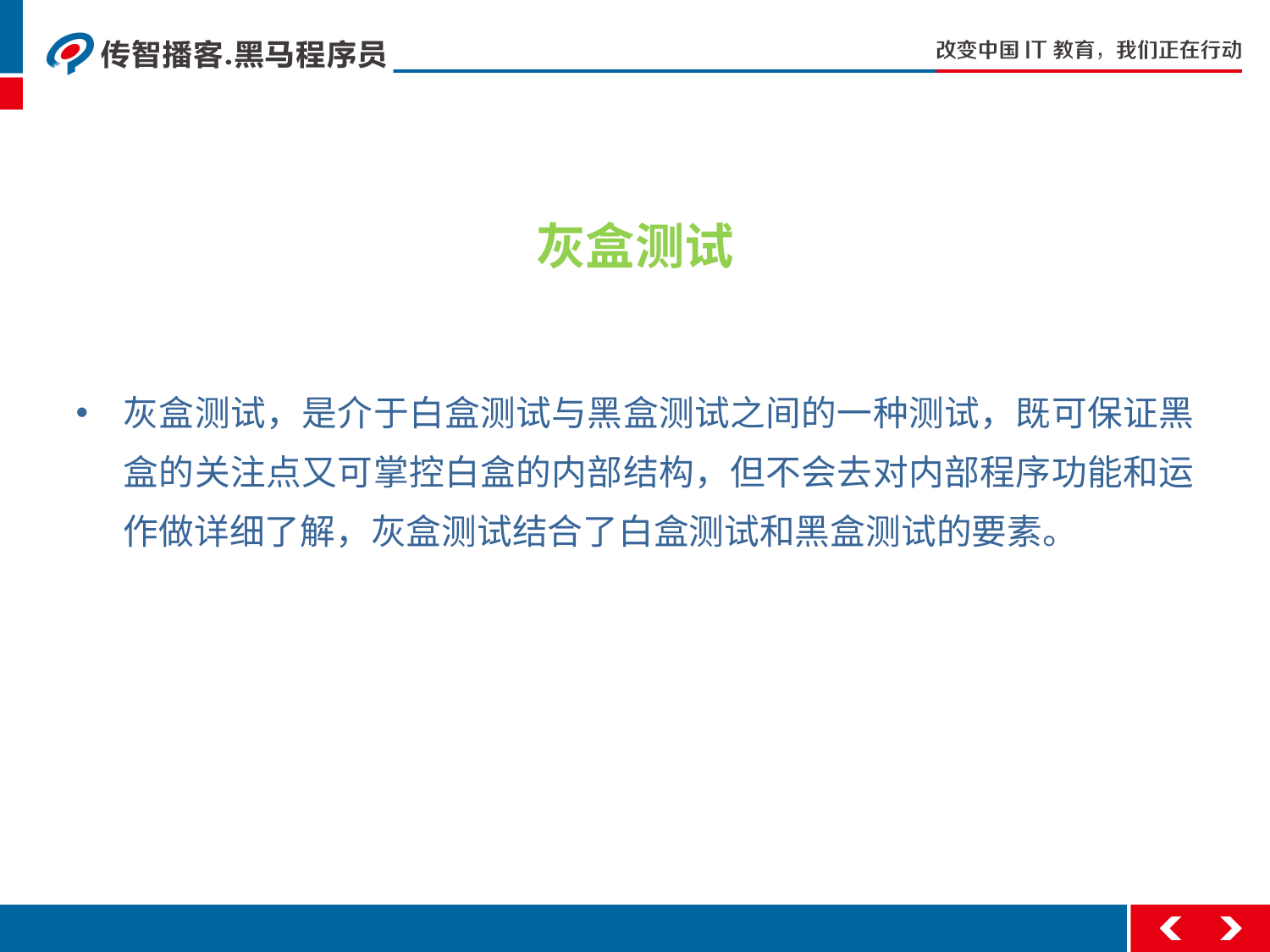

灰盒测试
灰盒测试，是介于白盒测试与黑盒测试之间的一种测试，既可保证黑盒的关注点又可掌控白盒的内部结构，但不会去对内部程序功能和运作做详细了解，灰盒测试结合了白盒测试和黑盒测试的要素。